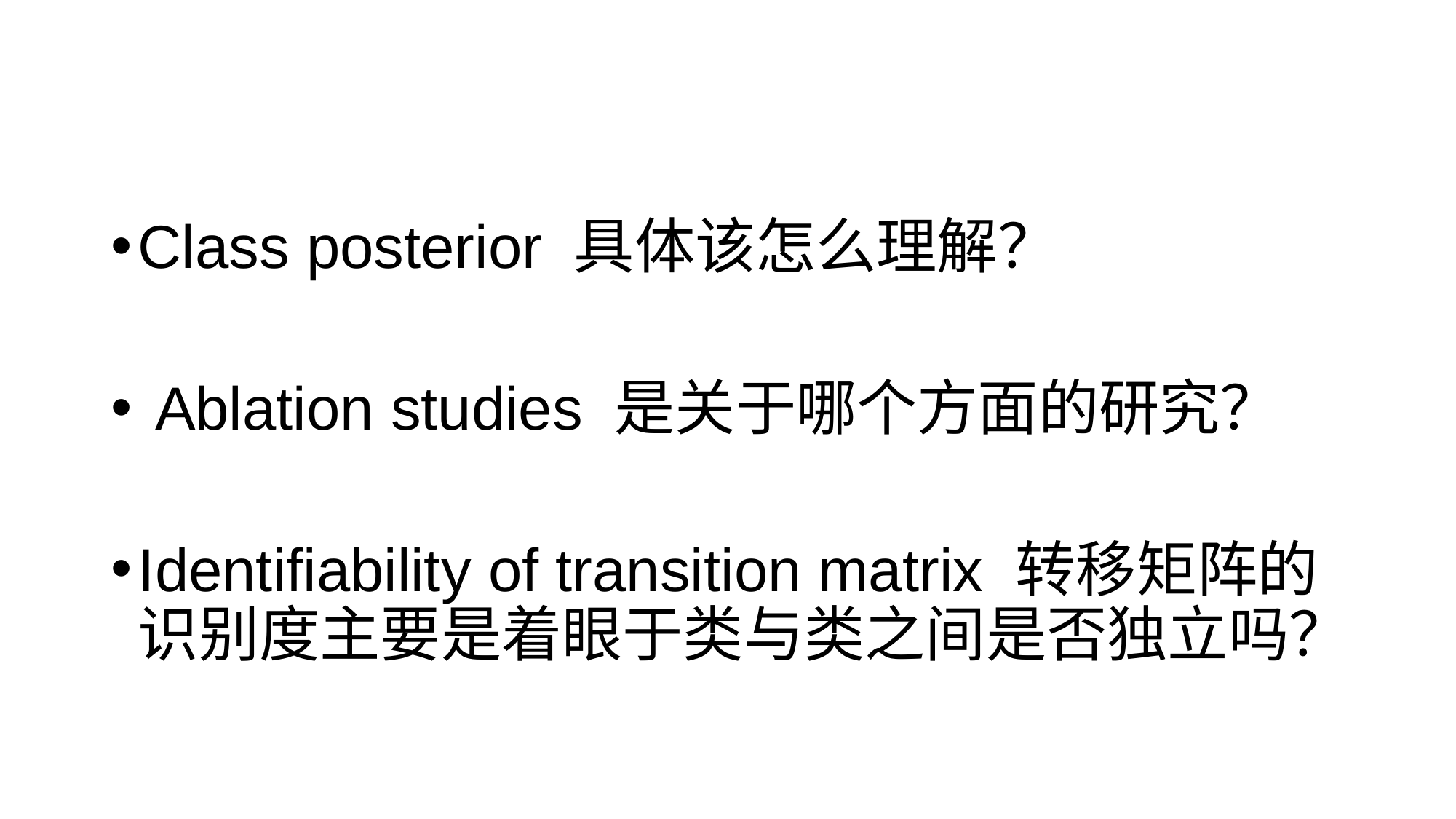

Class posterior 具体该怎么理解？

 Ablation studies 是关于哪个方面的研究？

Identifiability of transition matrix 转移矩阵的识别度主要是着眼于类与类之间是否独立吗？